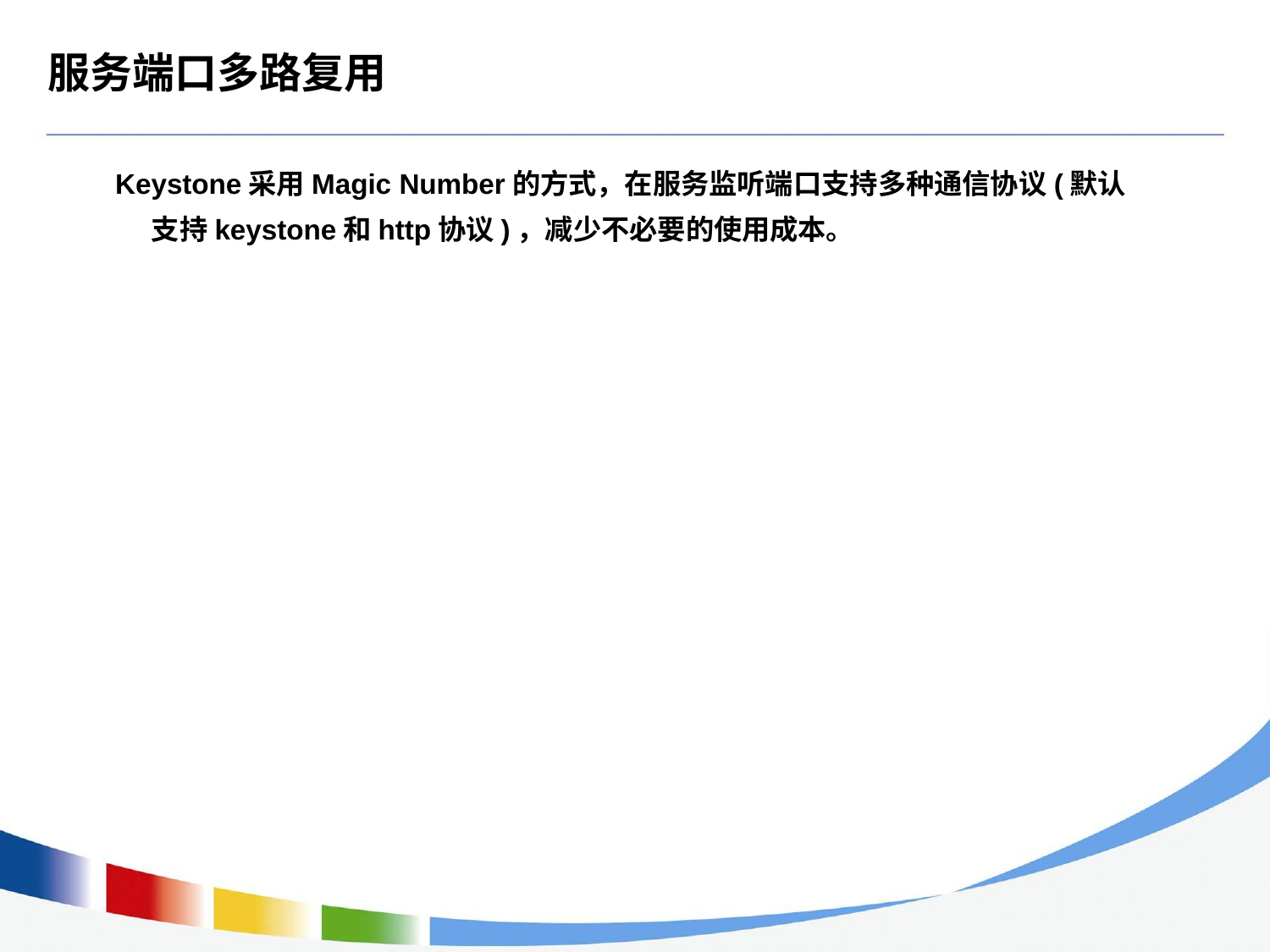

# 服务端口多路复用
Keystone采用Magic Number的方式，在服务监听端口支持多种通信协议(默认支持keystone和http协议)，减少不必要的使用成本。